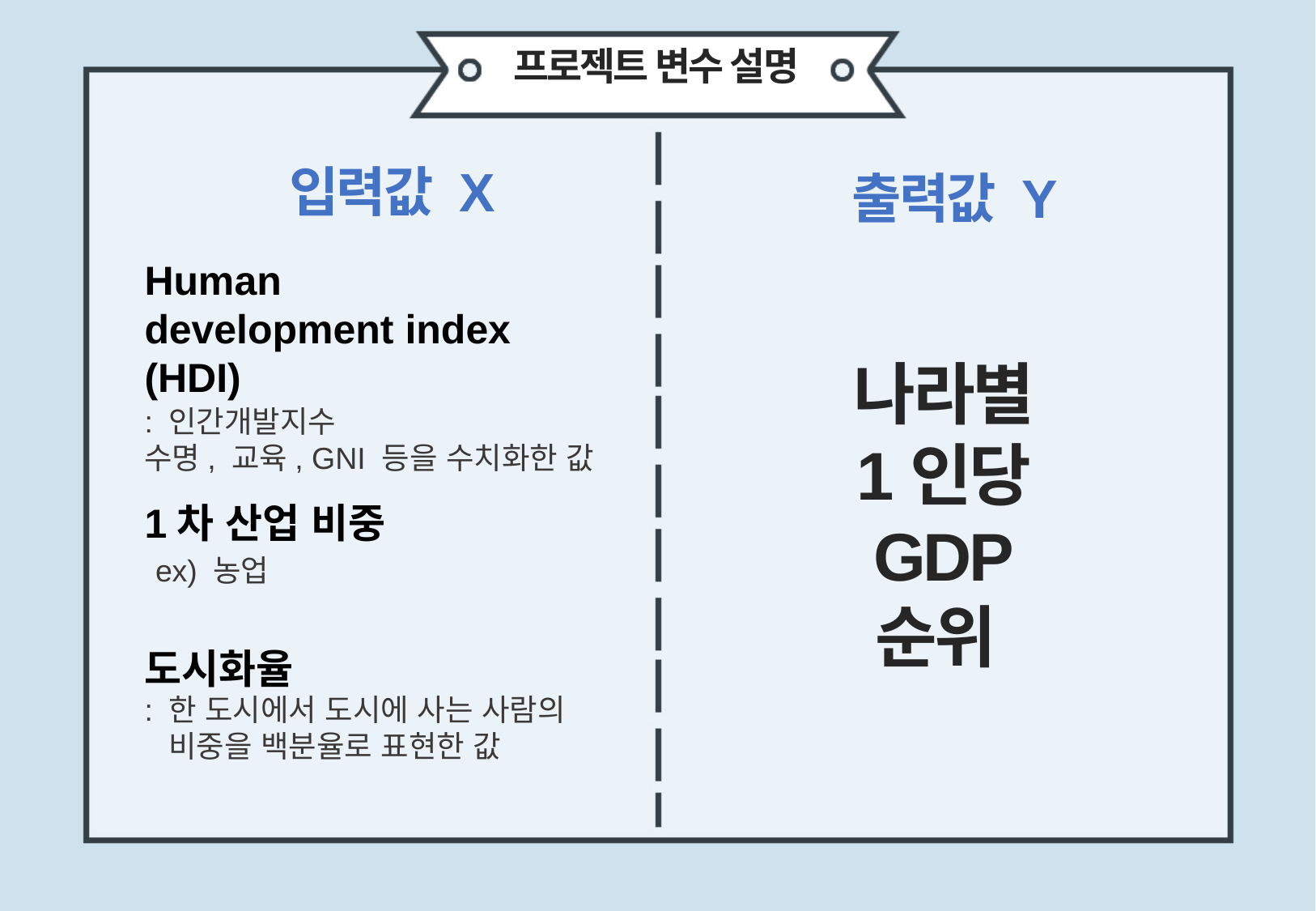

프로젝트 변수 설명
입력값 X
출력값 Y
Human
development index
(HDI)

1차 산업 비중

도시화율
나라별
1인당
GDP
순위
: 인간개발지수
수명, 교육, GNI 등을 수치화한 값
ex) 농업
: 한 도시에서 도시에 사는 사람의
  비중을 백분율로 표현한 값